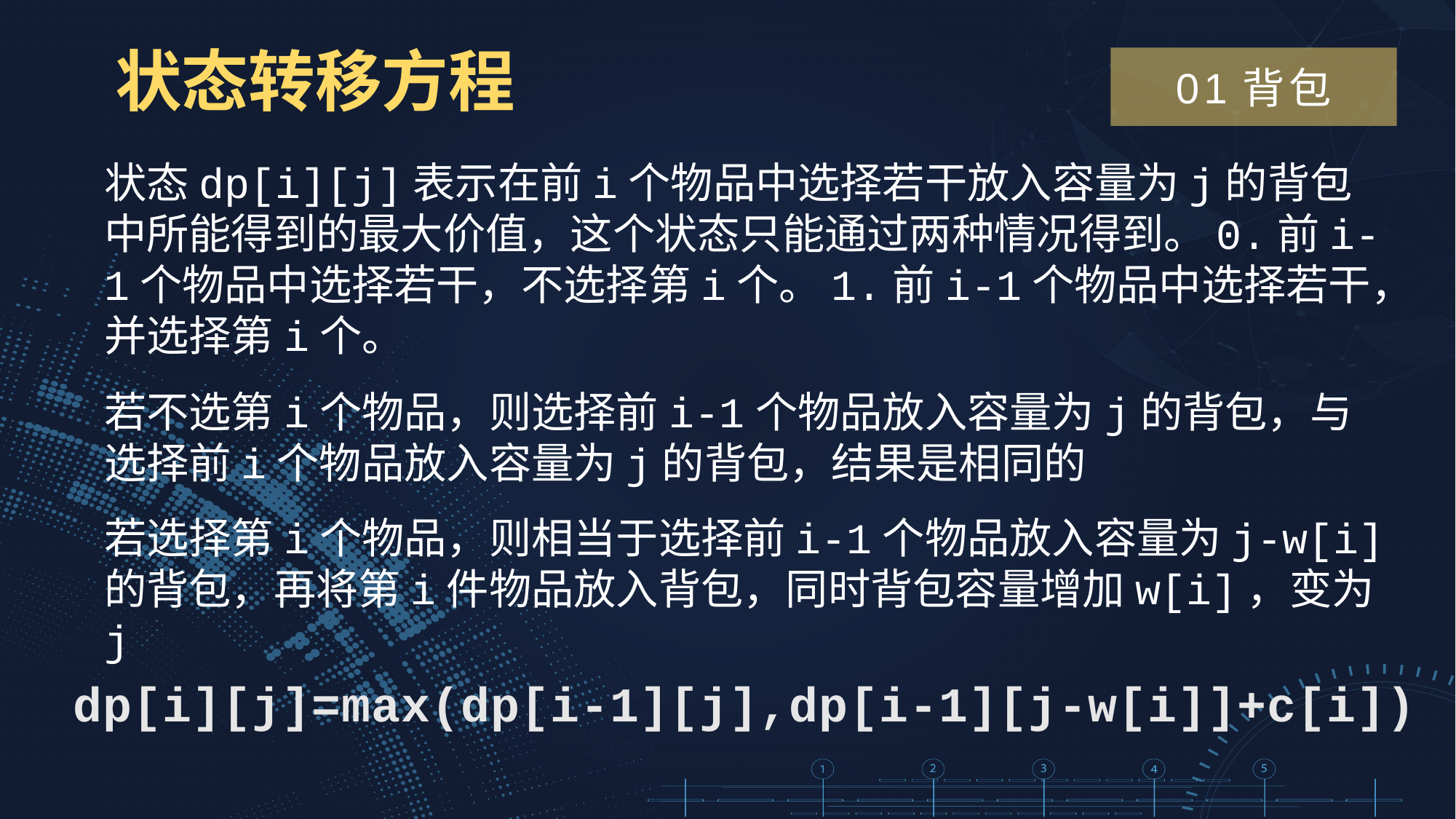

状态转移方程
01背包
状态dp[i][j]表示在前i个物品中选择若干放入容量为j的背包中所能得到的最大价值，这个状态只能通过两种情况得到。0.前i-1个物品中选择若干，不选择第i个。1.前i-1个物品中选择若干，并选择第i个。
若不选第i个物品，则选择前i-1个物品放入容量为j的背包，与选择前i个物品放入容量为j的背包，结果是相同的
若选择第i个物品，则相当于选择前i-1个物品放入容量为j-w[i]的背包，再将第i件物品放入背包，同时背包容量增加w[i]，变为j
dp[i][j]=max(dp[i-1][j],dp[i-1][j-w[i]]+c[i])